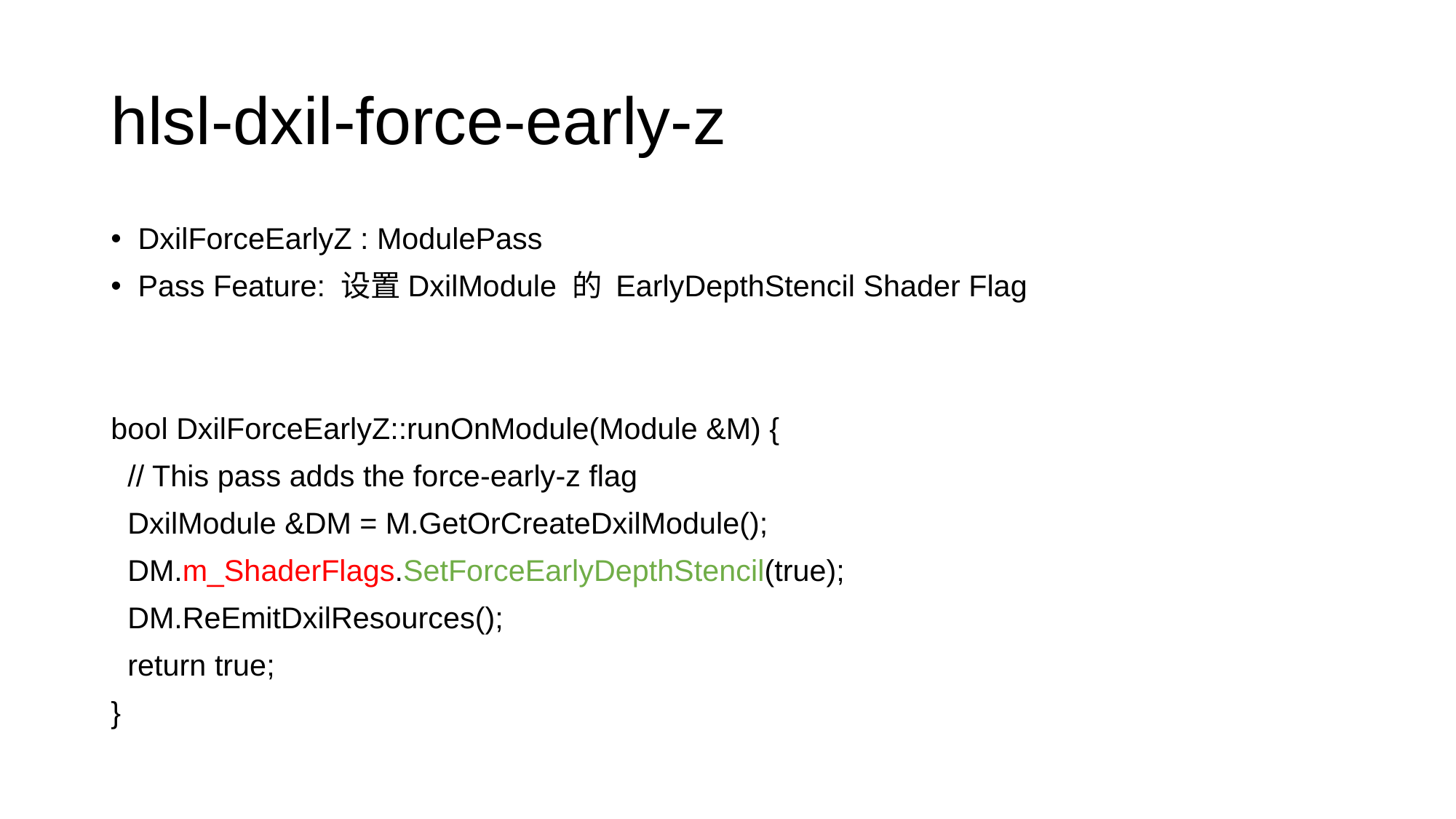

# hlsl-dxil-force-early-z
DxilForceEarlyZ : ModulePass
Pass Feature: 设置DxilModule 的 EarlyDepthStencil Shader Flag

bool DxilForceEarlyZ::runOnModule(Module &M) {
  // This pass adds the force-early-z flag
  DxilModule &DM = M.GetOrCreateDxilModule();
  DM.m_ShaderFlags.SetForceEarlyDepthStencil(true);
  DM.ReEmitDxilResources();
  return true;
}